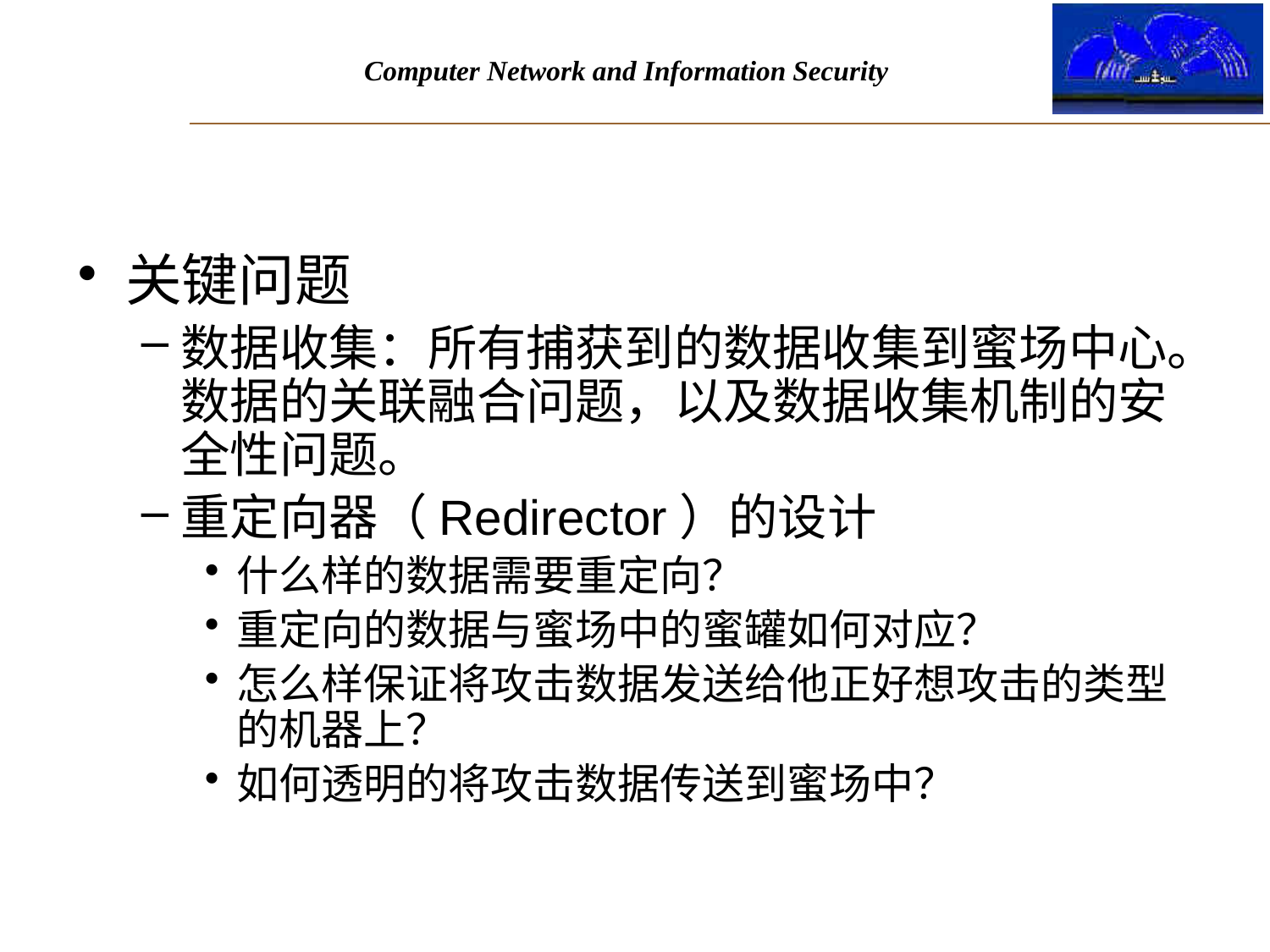

#
关键问题
数据收集：所有捕获到的数据收集到蜜场中心。数据的关联融合问题，以及数据收集机制的安全性问题。
重定向器（Redirector）的设计
什么样的数据需要重定向？
重定向的数据与蜜场中的蜜罐如何对应？
怎么样保证将攻击数据发送给他正好想攻击的类型的机器上？
如何透明的将攻击数据传送到蜜场中？